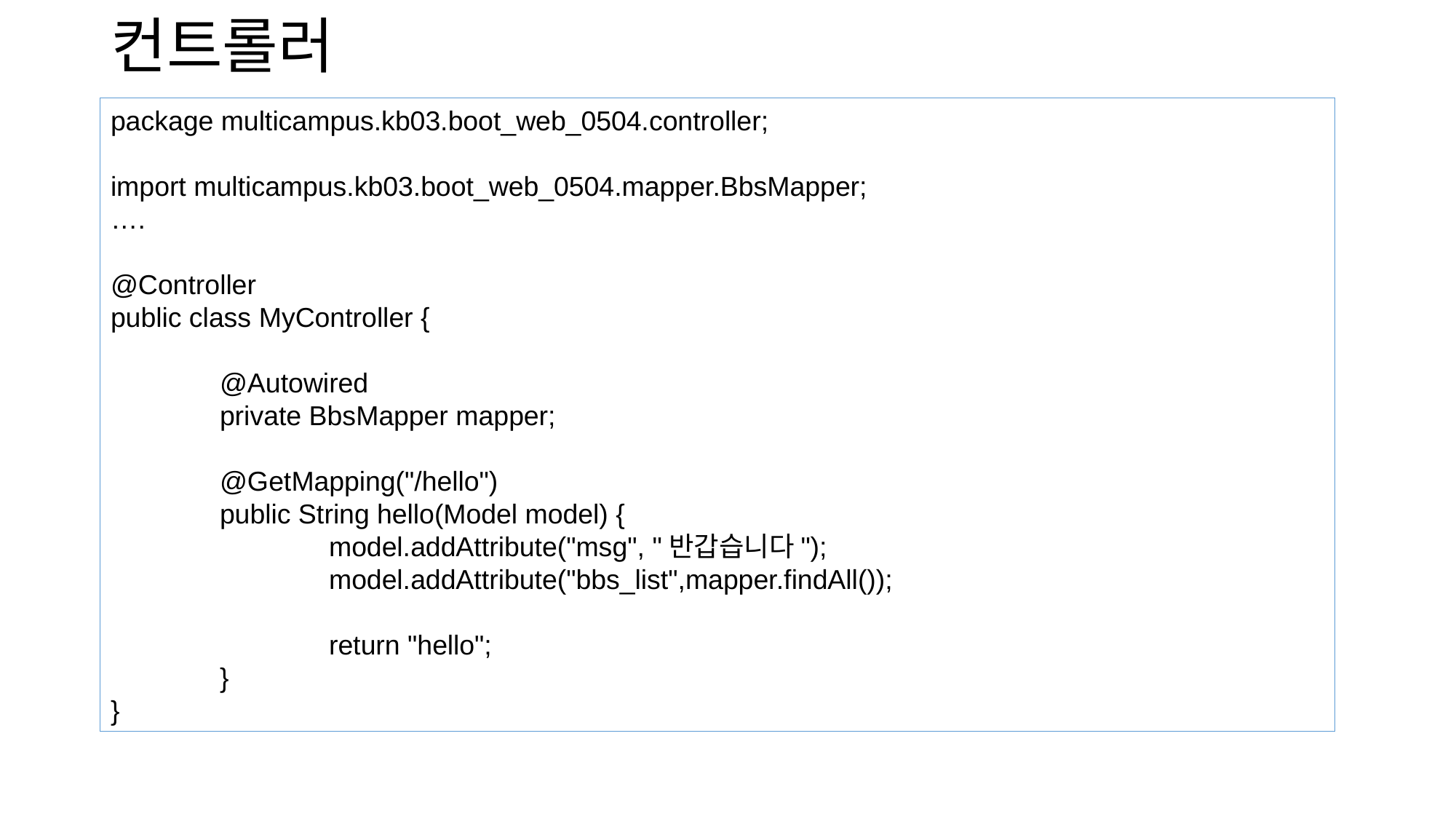

# 컨트롤러

package multicampus.kb03.boot_web_0504.controller;

import multicampus.kb03.boot_web_0504.mapper.BbsMapper;
….

@Controller
public class MyController {

	@Autowired
	private BbsMapper mapper;

	@GetMapping("/hello")
	public String hello(Model model) {
		model.addAttribute("msg", "반갑습니다");
		model.addAttribute("bbs_list",mapper.findAll());

		return "hello";
	}
}